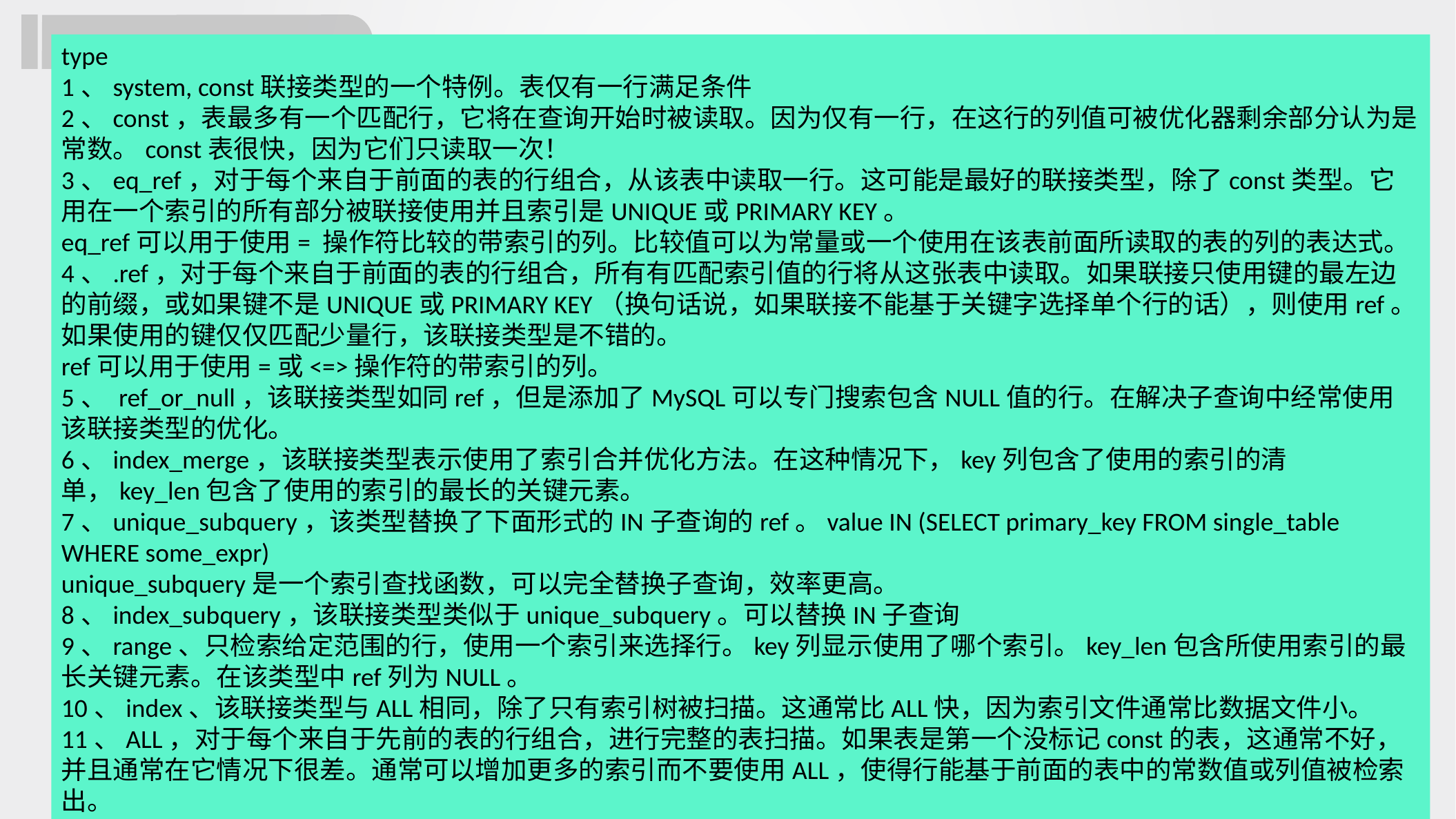

Explain
type
1、system, const联接类型的一个特例。表仅有一行满足条件
2、const，表最多有一个匹配行，它将在查询开始时被读取。因为仅有一行，在这行的列值可被优化器剩余部分认为是常数。const表很快，因为它们只读取一次！
3、eq_ref，对于每个来自于前面的表的行组合，从该表中读取一行。这可能是最好的联接类型，除了const类型。它用在一个索引的所有部分被联接使用并且索引是UNIQUE或PRIMARY KEY。
eq_ref可以用于使用= 操作符比较的带索引的列。比较值可以为常量或一个使用在该表前面所读取的表的列的表达式。
4、.ref，对于每个来自于前面的表的行组合，所有有匹配索引值的行将从这张表中读取。如果联接只使用键的最左边的前缀，或如果键不是UNIQUE或PRIMARY KEY（换句话说，如果联接不能基于关键字选择单个行的话），则使用ref。如果使用的键仅仅匹配少量行，该联接类型是不错的。
ref可以用于使用=或<=>操作符的带索引的列。
5、 ref_or_null，该联接类型如同ref，但是添加了MySQL可以专门搜索包含NULL值的行。在解决子查询中经常使用该联接类型的优化。
6、index_merge，该联接类型表示使用了索引合并优化方法。在这种情况下，key列包含了使用的索引的清单，key_len包含了使用的索引的最长的关键元素。
7、unique_subquery，该类型替换了下面形式的IN子查询的ref。value IN (SELECT primary_key FROM single_table WHERE some_expr)
unique_subquery是一个索引查找函数，可以完全替换子查询，效率更高。
8、index_subquery，该联接类型类似于unique_subquery。可以替换IN子查询
9、range、只检索给定范围的行，使用一个索引来选择行。key列显示使用了哪个索引。key_len包含所使用索引的最长关键元素。在该类型中ref列为NULL。
10、index、该联接类型与ALL相同，除了只有索引树被扫描。这通常比ALL快，因为索引文件通常比数据文件小。
11、ALL，对于每个来自于先前的表的行组合，进行完整的表扫描。如果表是第一个没标记const的表，这通常不好，并且通常在它情况下很差。通常可以增加更多的索引而不要使用ALL，使得行能基于前面的表中的常数值或列值被检索出。